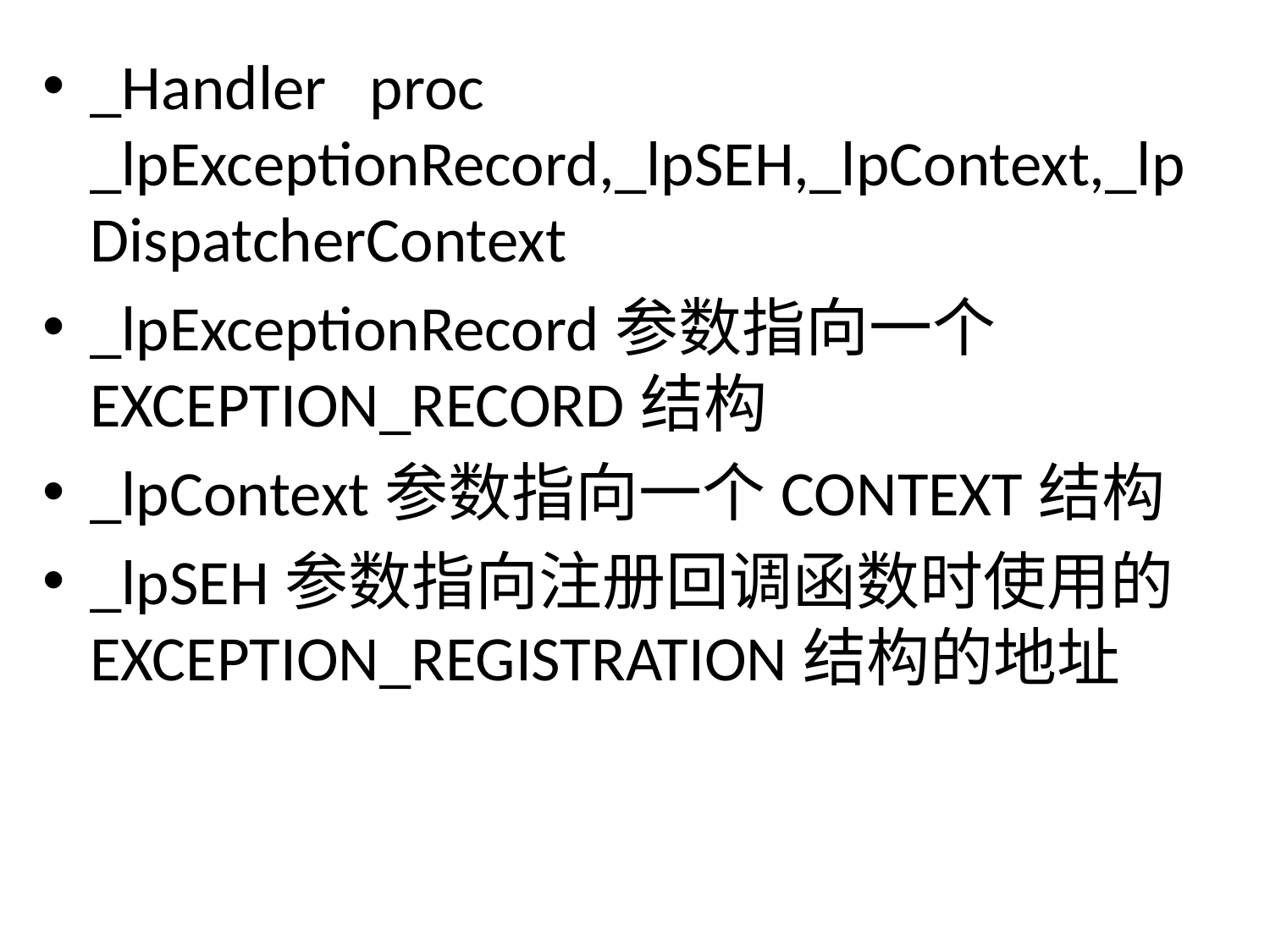

_Handler   proc _lpExceptionRecord,_lpSEH,_lpContext,_lpDispatcherContext
_lpExceptionRecord参数指向一个EXCEPTION_RECORD结构
_lpContext参数指向一个CONTEXT结构
_lpSEH参数指向注册回调函数时使用的EXCEPTION_REGISTRATION结构的地址